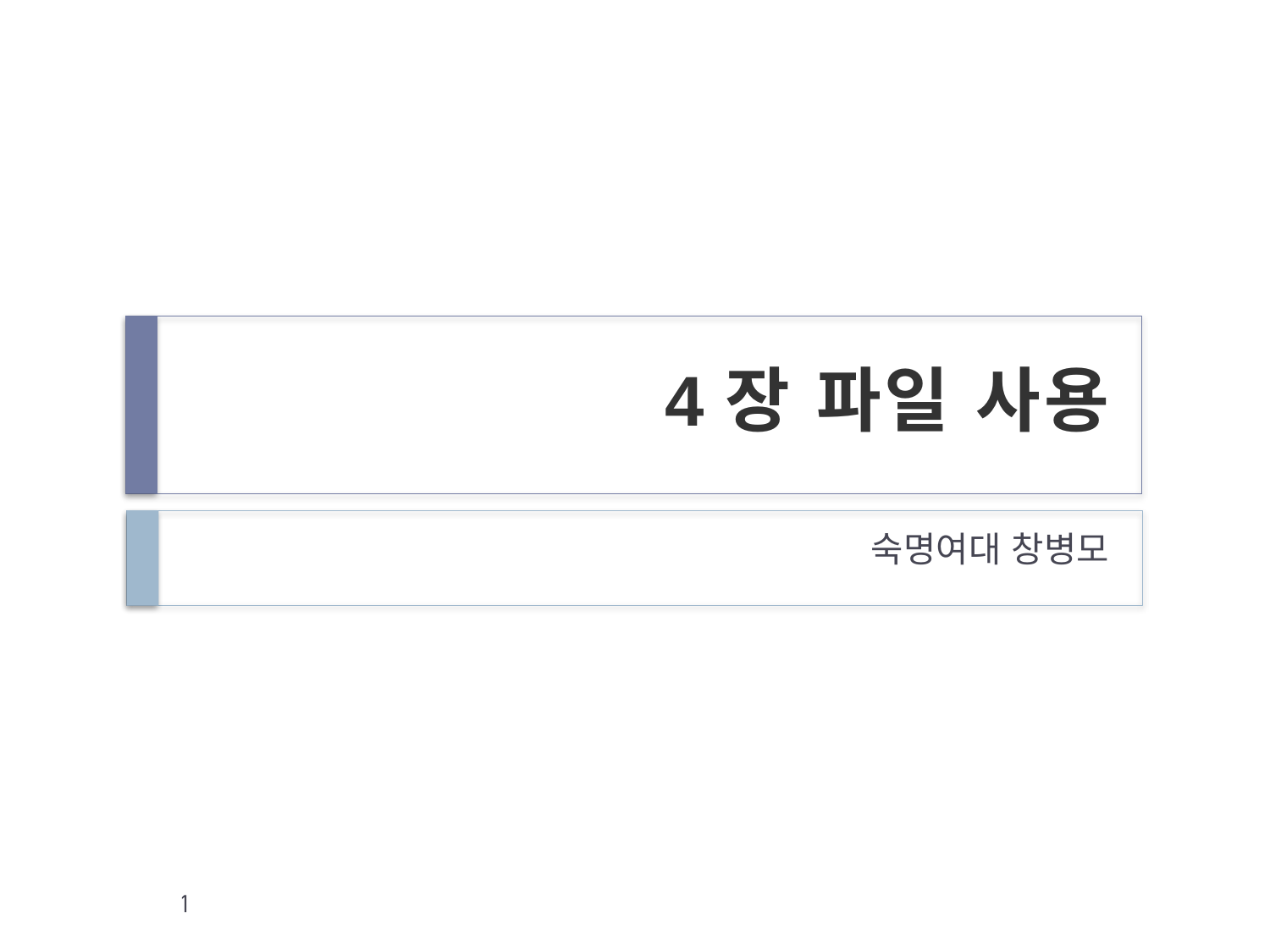

# 4장 파일 사용
숙명여대 창병모
1